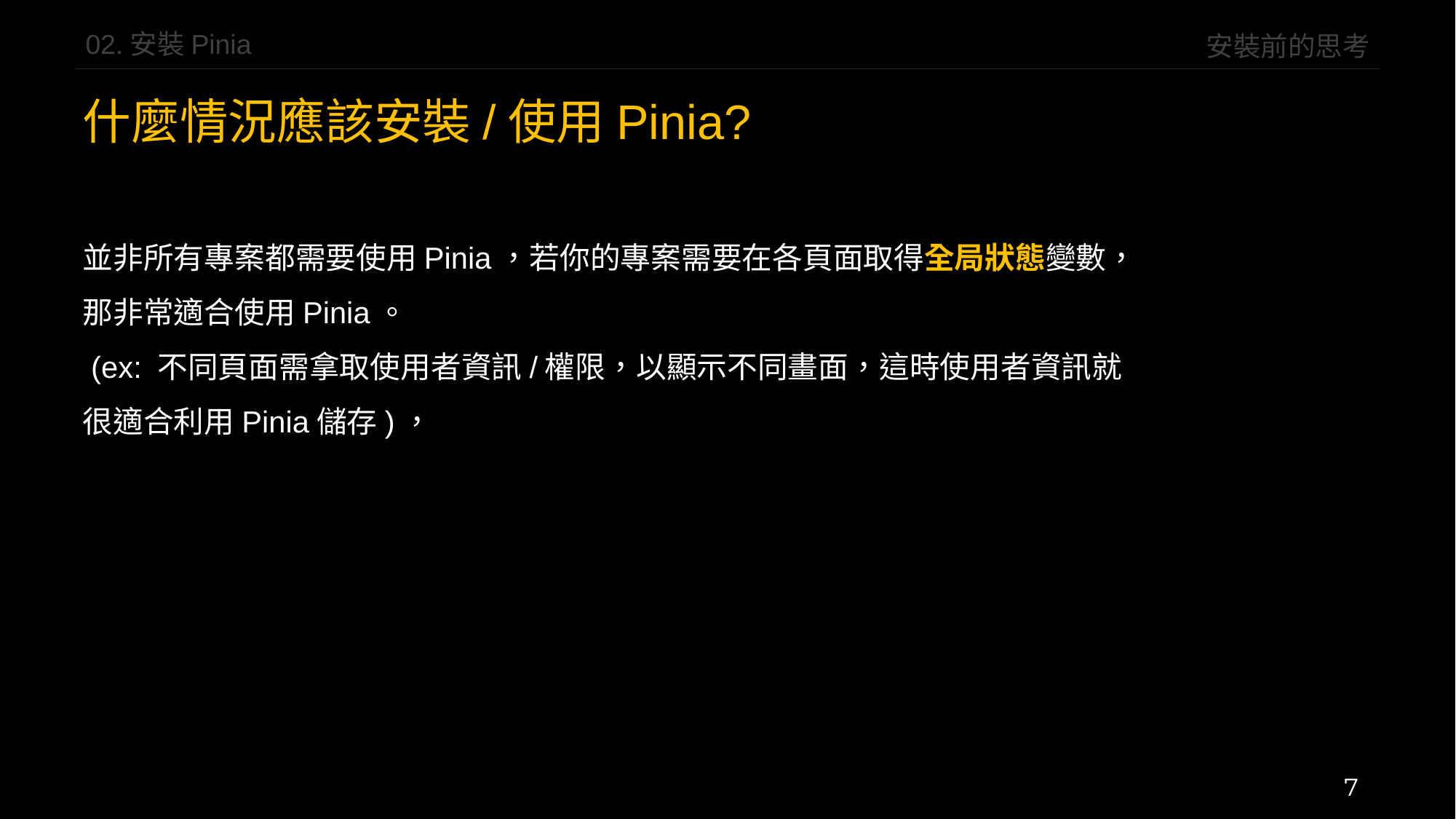

安裝前的思考
02.安裝Pinia
什麼情況應該安裝/使用Pinia?
並非所有專案都需要使用Pinia，若你的專案需要在各頁面取得全局狀態變數，那非常適合使用Pinia。
 (ex: 不同頁面需拿取使用者資訊/權限，以顯示不同畫面，這時使用者資訊就很適合利用Pinia儲存)，